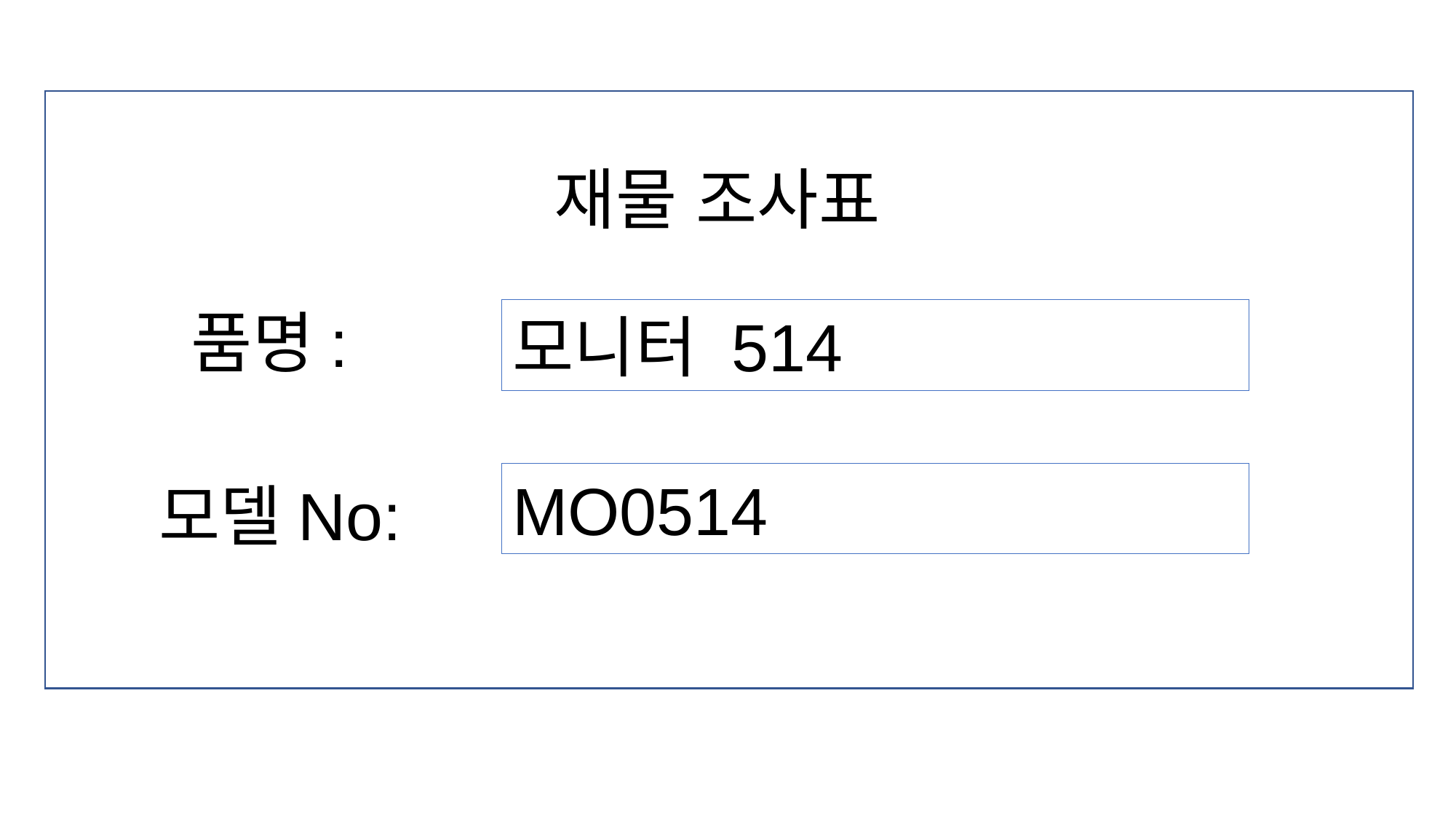

재물 조사표
품명:
모니터 514
MO0514
모델No: